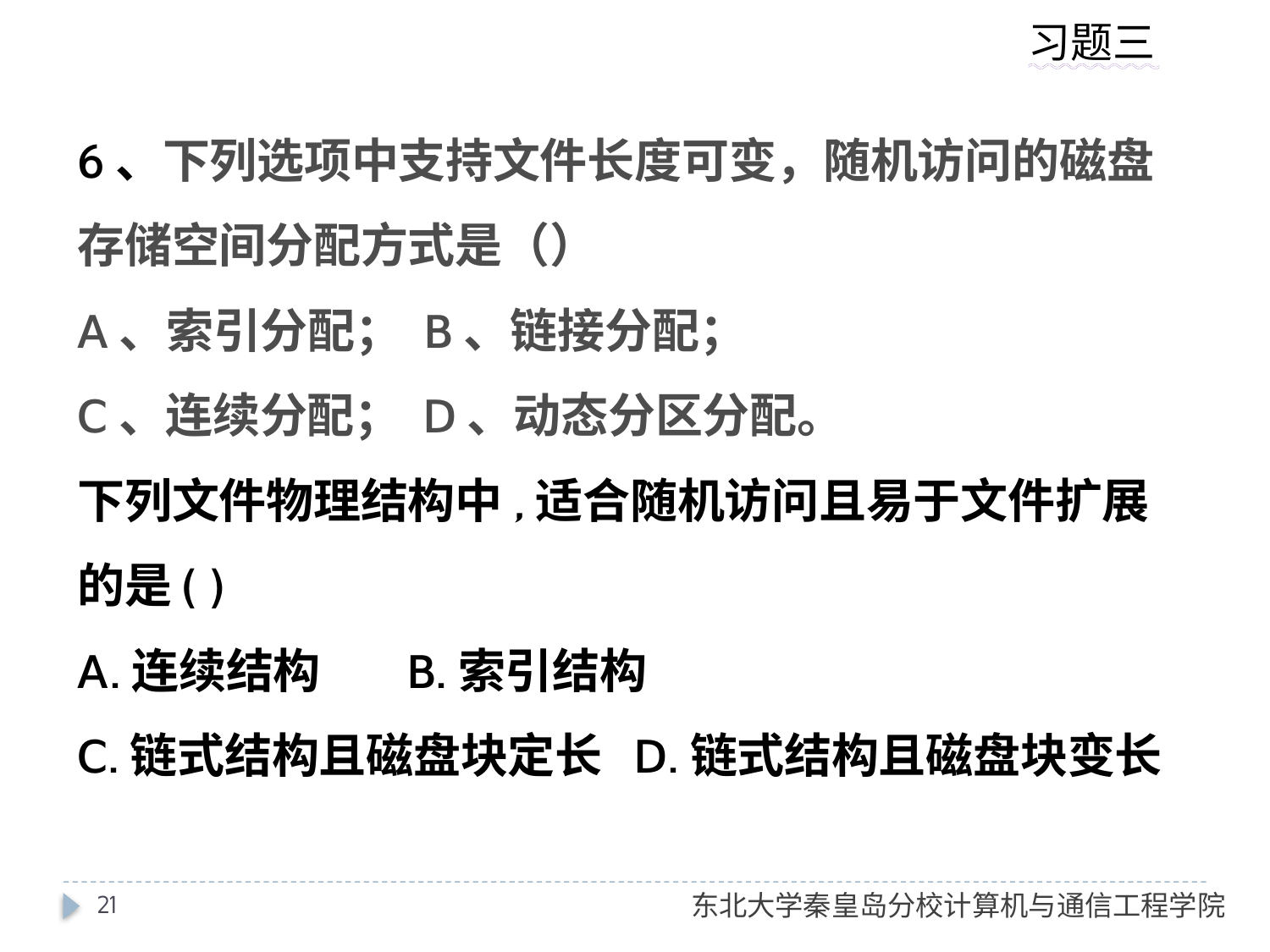

6、下列选项中支持文件长度可变，随机访问的磁盘存储空间分配方式是（）
A、索引分配； B、链接分配；
C、连续分配； D、动态分区分配。
下列文件物理结构中,适合随机访问且易于文件扩展的是( )
A.连续结构       B.索引结构
C.链式结构且磁盘块定长  D.链式结构且磁盘块变长

21